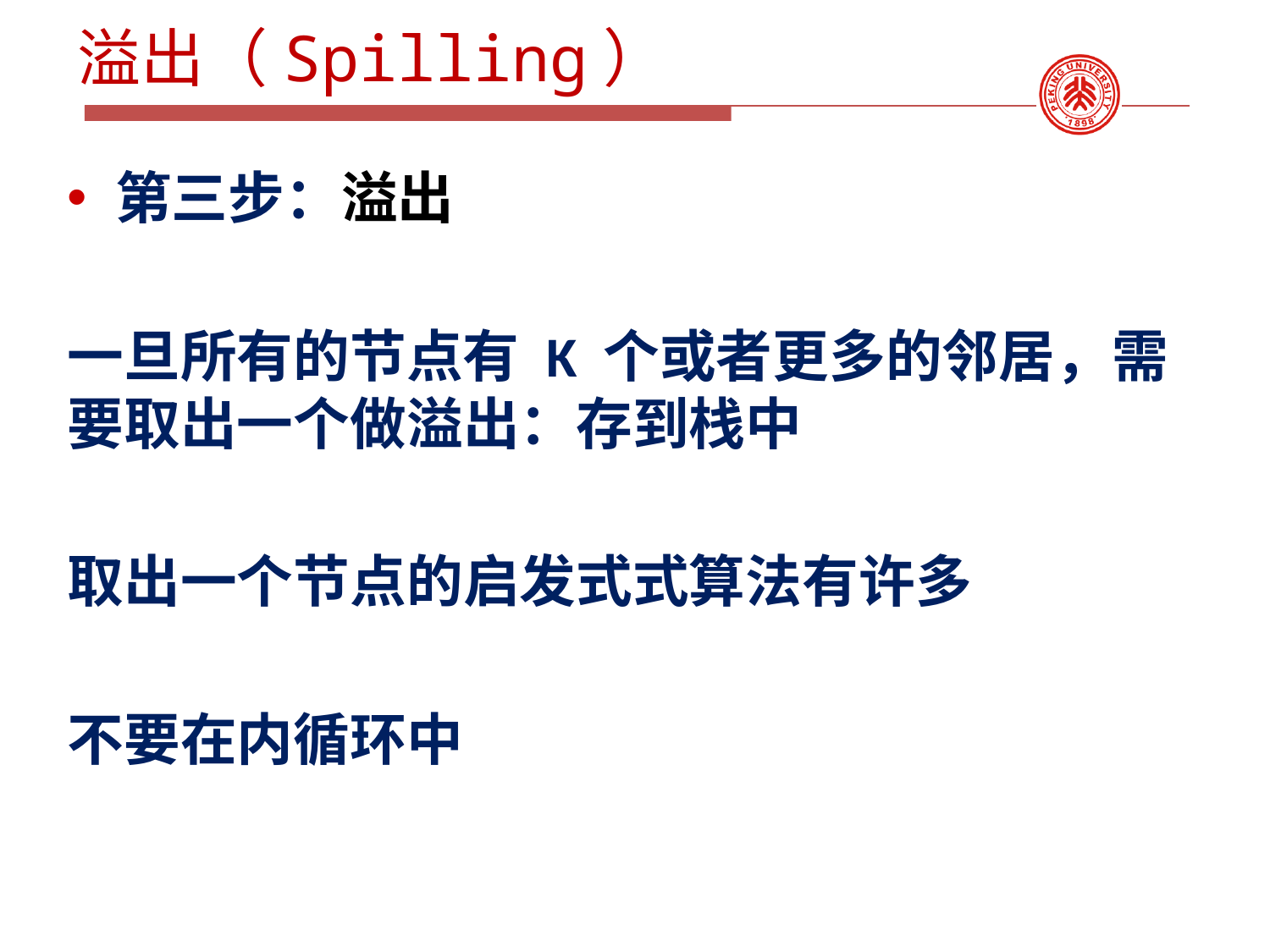

# 溢出（Spilling）
第三步：溢出

一旦所有的节点有 K 个或者更多的邻居，需要取出一个做溢出：存到栈中

取出一个节点的启发式式算法有许多

不要在内循环中